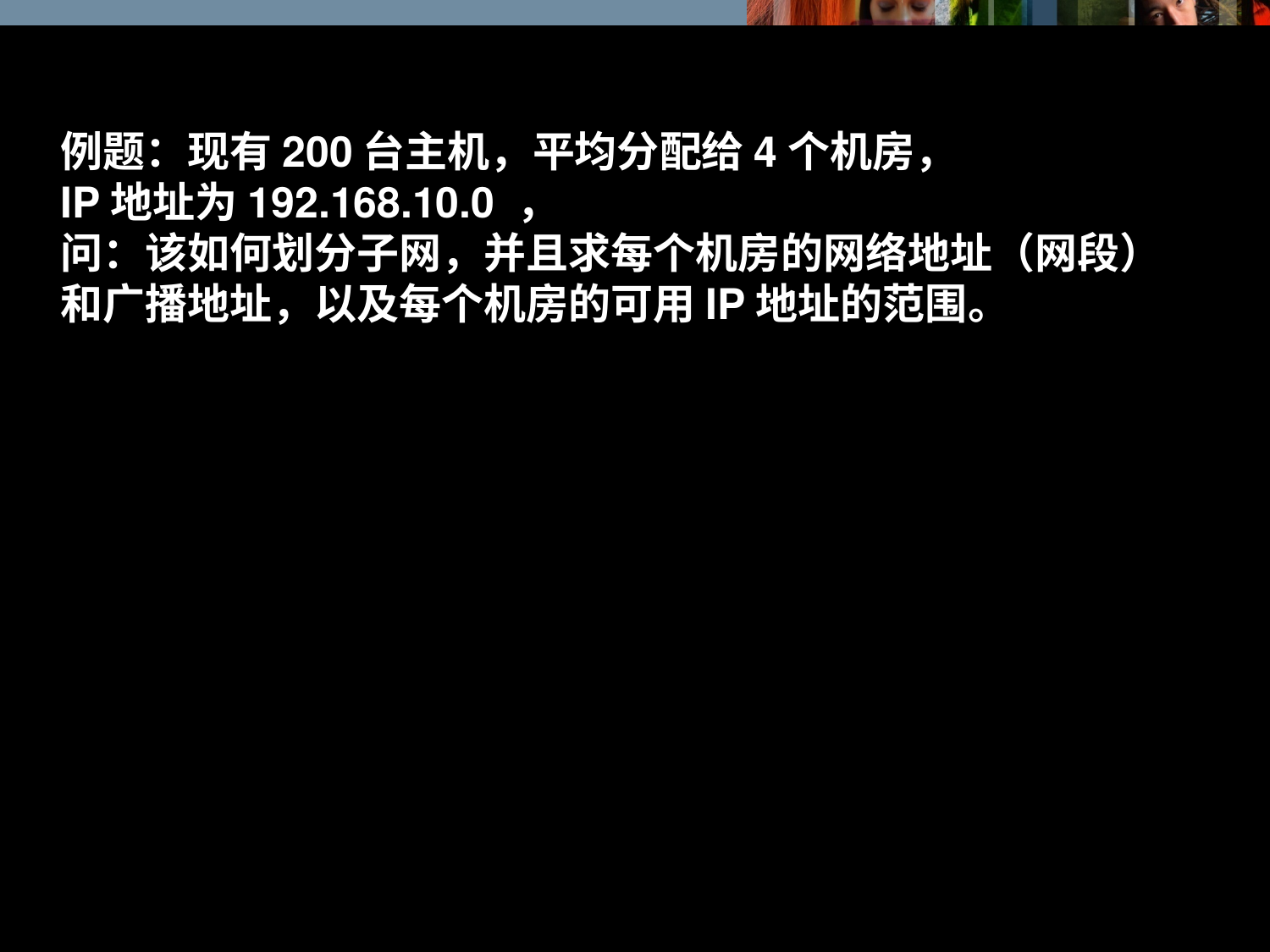

例题：现有200台主机，平均分配给4个机房，
IP地址为192.168.10.0 ，
问：该如何划分子网，并且求每个机房的网络地址（网段）
和广播地址，以及每个机房的可用IP地址的范围。